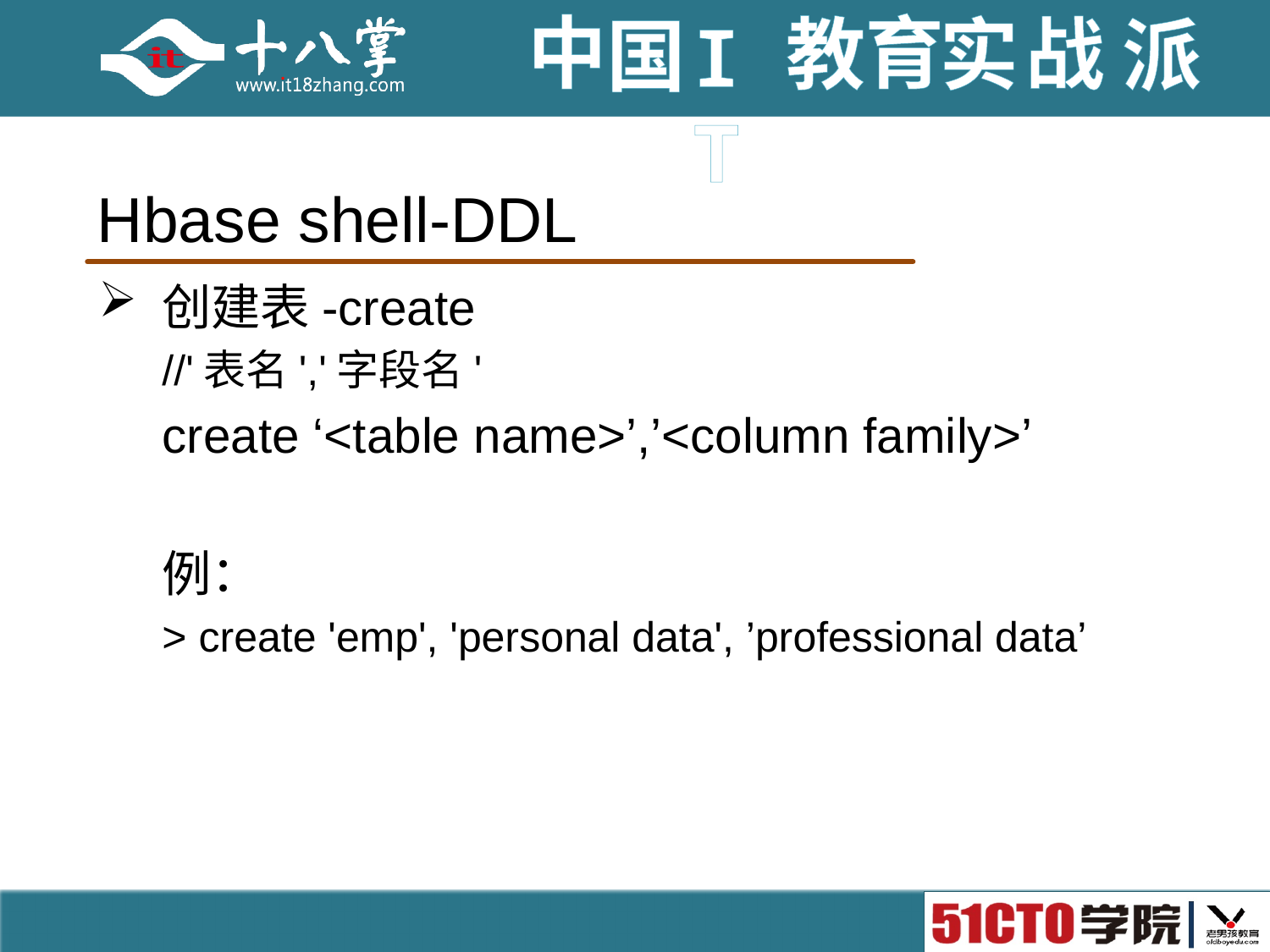

# Hbase shell-DDL
创建表-create
//'表名','字段名'
create ‘<table name>’,’<column family>’

例：
> create 'emp', 'personal data', ’professional data’